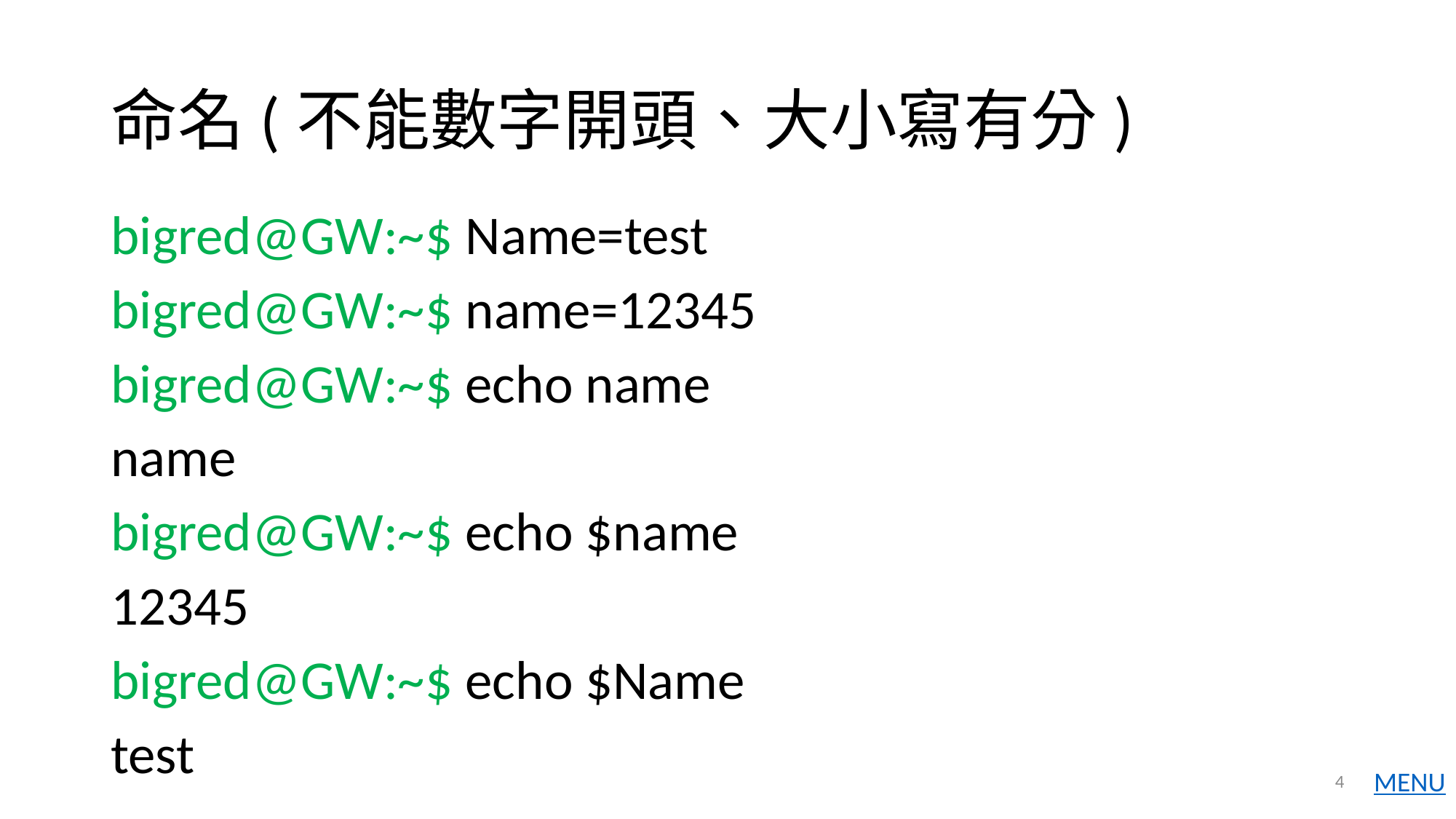

# 命名(不能數字開頭、大小寫有分)
bigred@GW:~$ Name=test
bigred@GW:~$ name=12345
bigred@GW:~$ echo name
name
bigred@GW:~$ echo $name
12345
bigred@GW:~$ echo $Name
test
4